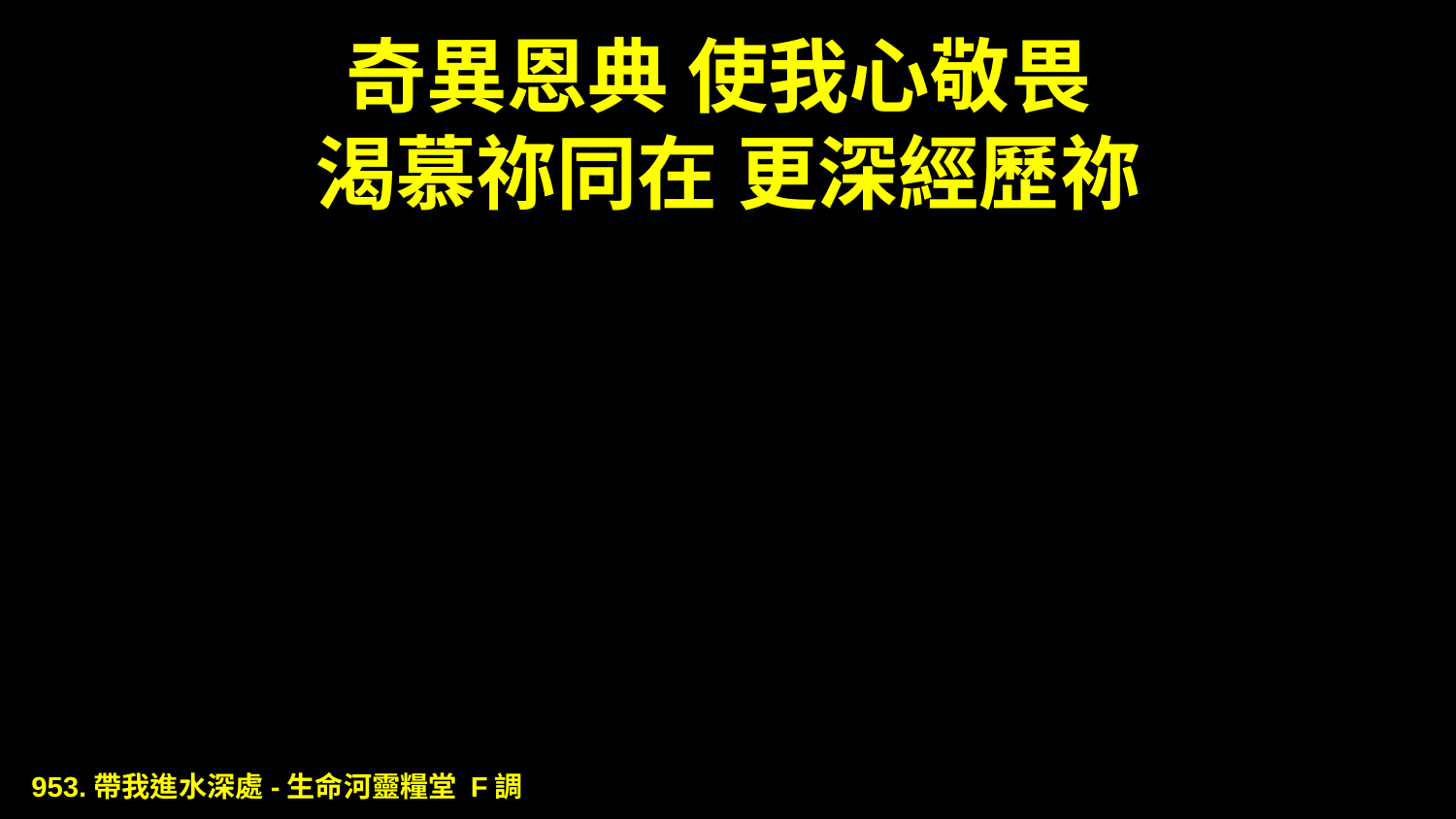

# 奇異恩典 使我心敬畏 渴慕祢同在 更深經歷祢
953.帶我進水深處-生命河靈糧堂 F調